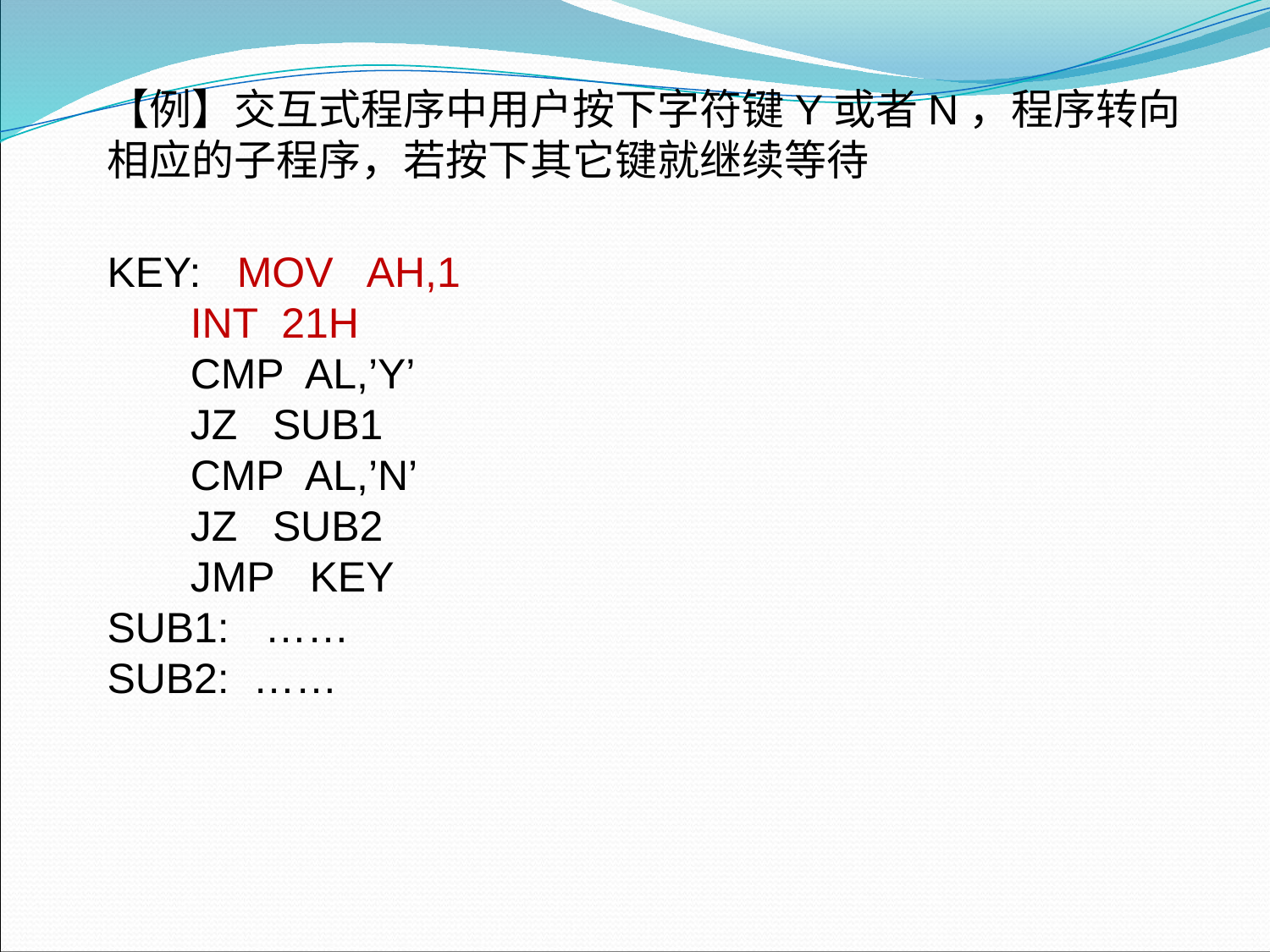

【例】交互式程序中用户按下字符键Y或者N，程序转向相应的子程序，若按下其它键就继续等待

KEY:   MOV   AH,1
       INT  21H
       CMP  AL,’Y’
       JZ   SUB1
       CMP  AL,’N’
       JZ   SUB2
       JMP   KEY
SUB1:   ……
SUB2:  ……